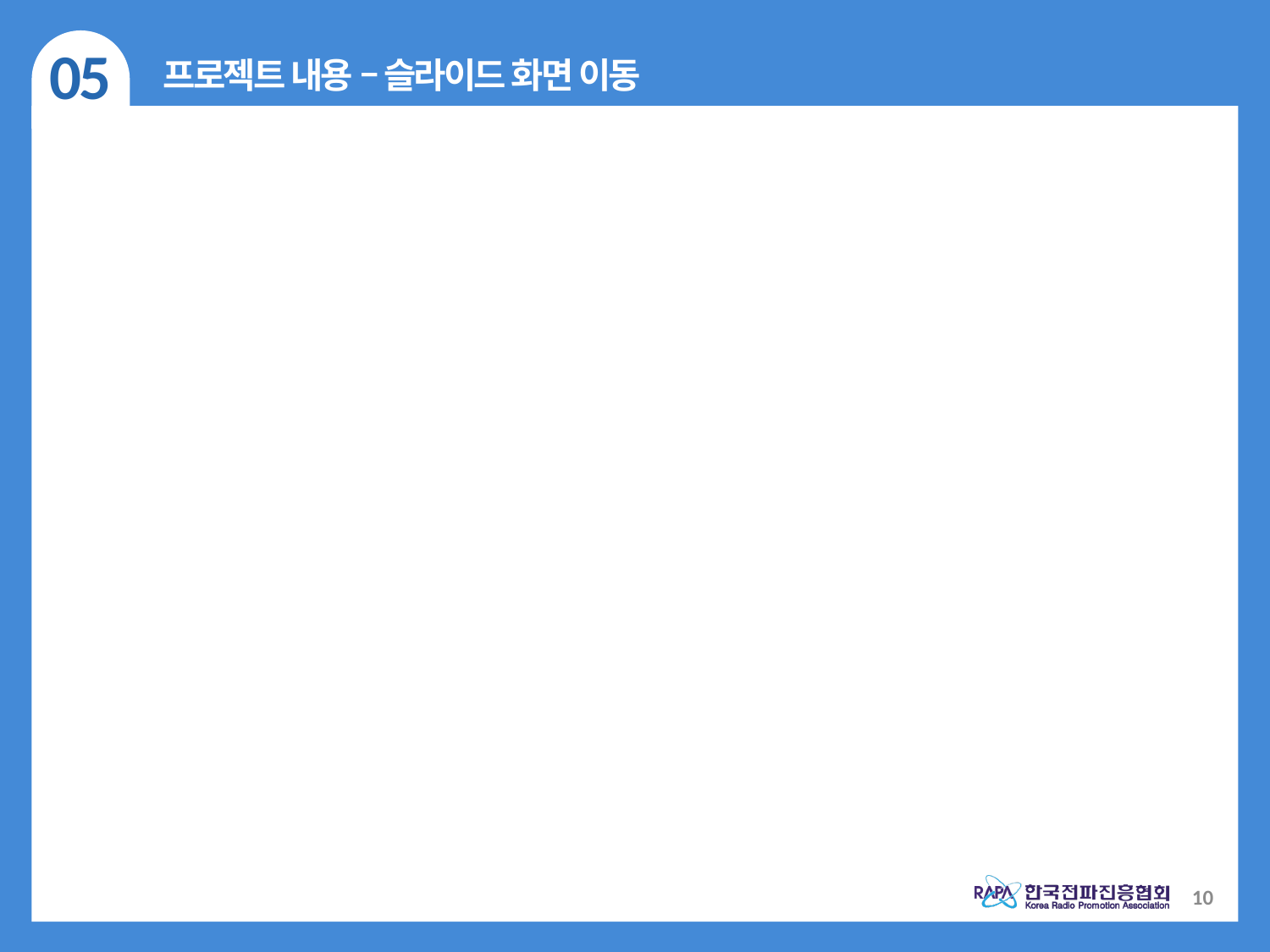

05
프로젝트 내용 – 슬라이드 화면 이동
10